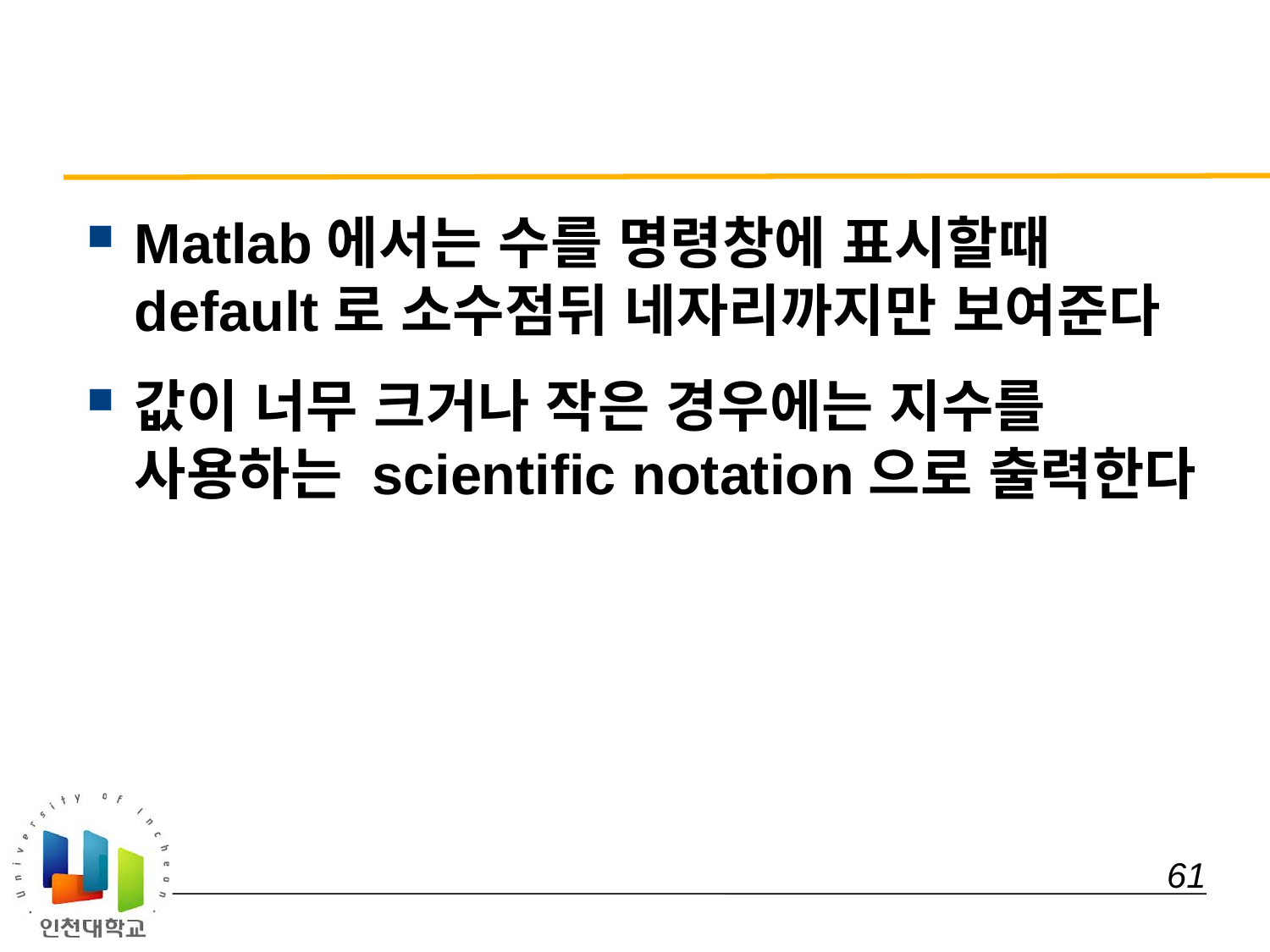

#
Matlab에서는 수를 명령창에 표시할때 default로 소수점뒤 네자리까지만 보여준다
값이 너무 크거나 작은 경우에는 지수를 사용하는 scientific notation으로 출력한다
 61